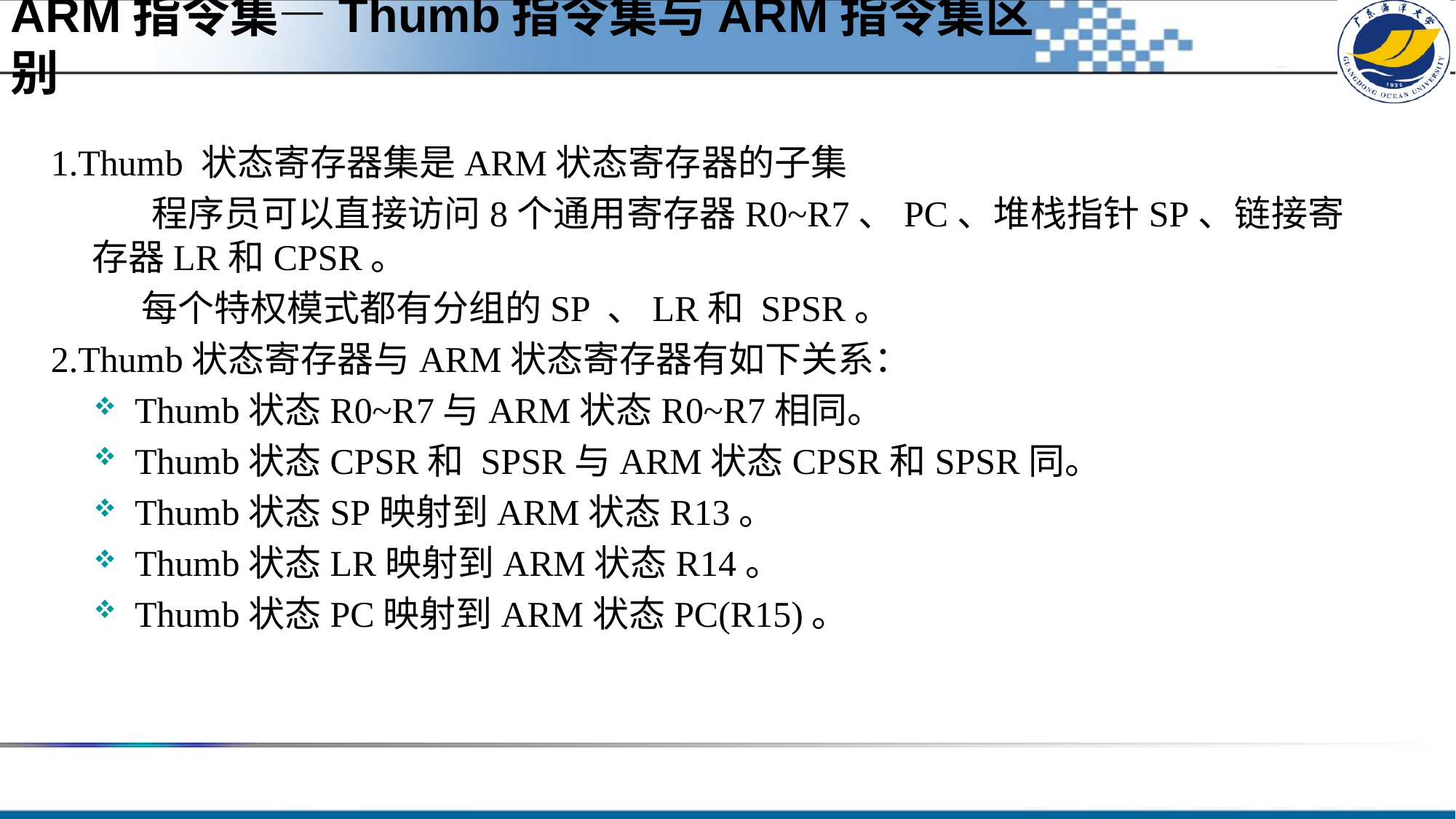

ARM指令集—Thumb指令集与ARM指令集区别
1.Thumb 状态寄存器集是ARM状态寄存器的子集
	      程序员可以直接访问8个通用寄存器R0~R7、PC、堆栈指针SP、链接寄存器LR和CPSR。
	     每个特权模式都有分组的SP 、LR和 SPSR。
2.Thumb状态寄存器与ARM状态寄存器有如下关系：
Thumb状态R0~R7与ARM状态R0~R7相同。
Thumb状态CPSR和 SPSR与ARM状态CPSR和SPSR同。
Thumb状态SP映射到ARM状态R13。
Thumb状态LR映射到ARM状态R14。
Thumb状态PC映射到ARM状态PC(R15)。
104